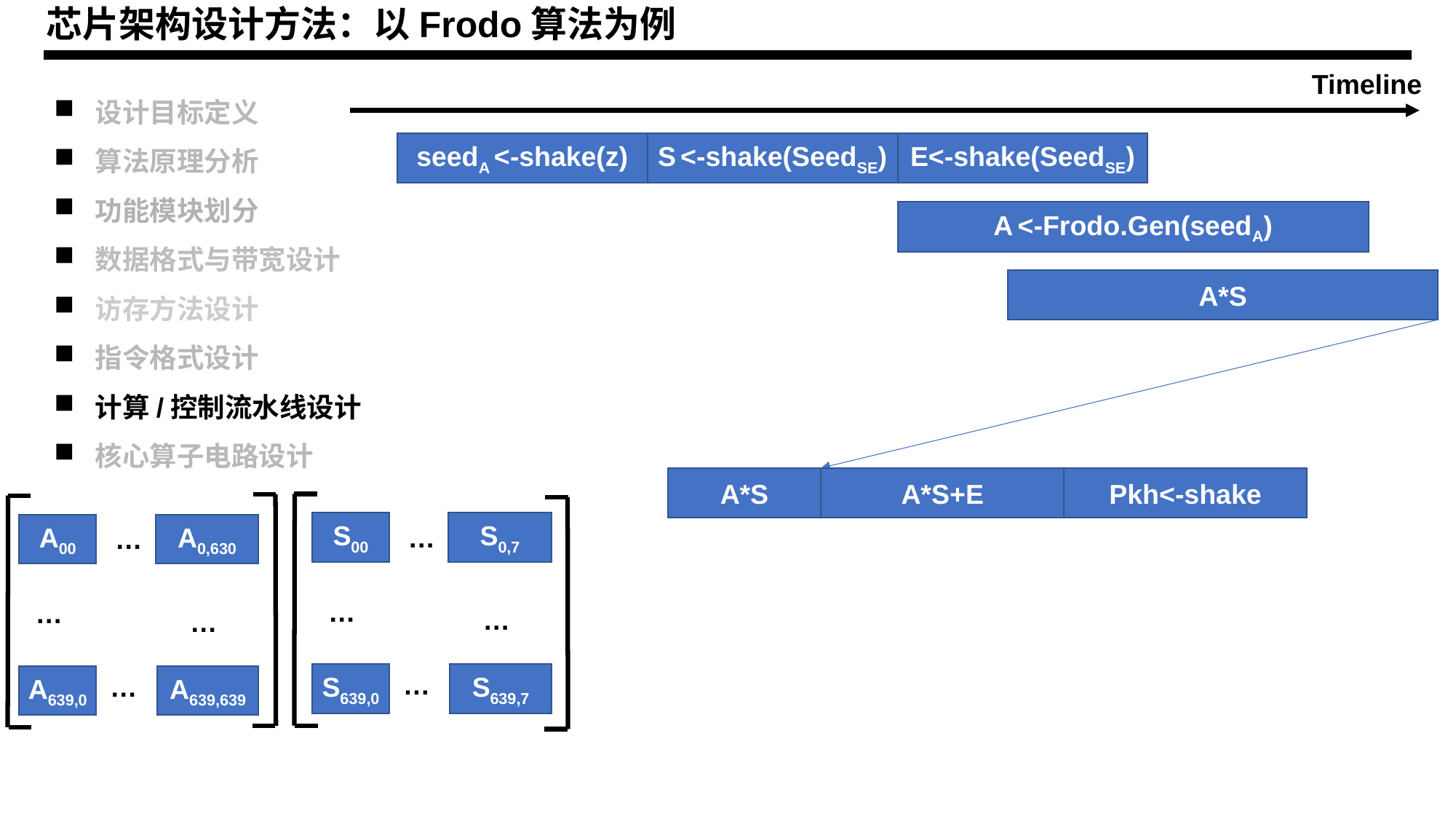

芯片架构设计方法：以Frodo算法为例
Timeline
设计目标定义
算法原理分析
功能模块划分
数据格式与带宽设计
访存方法设计
指令格式设计
计算/控制流水线设计
核心算子电路设计
seedA <-shake(z)
S <-shake(SeedSE)
E<-shake(SeedSE)
A <-Frodo.Gen(seedA)
A*S
A*S
A*S+E
Pkh<-shake
S00
S0,7
A00
A0,630
…
…
…
…
…
…
…
…
S639,0
S639,7
A639,0
A639,639